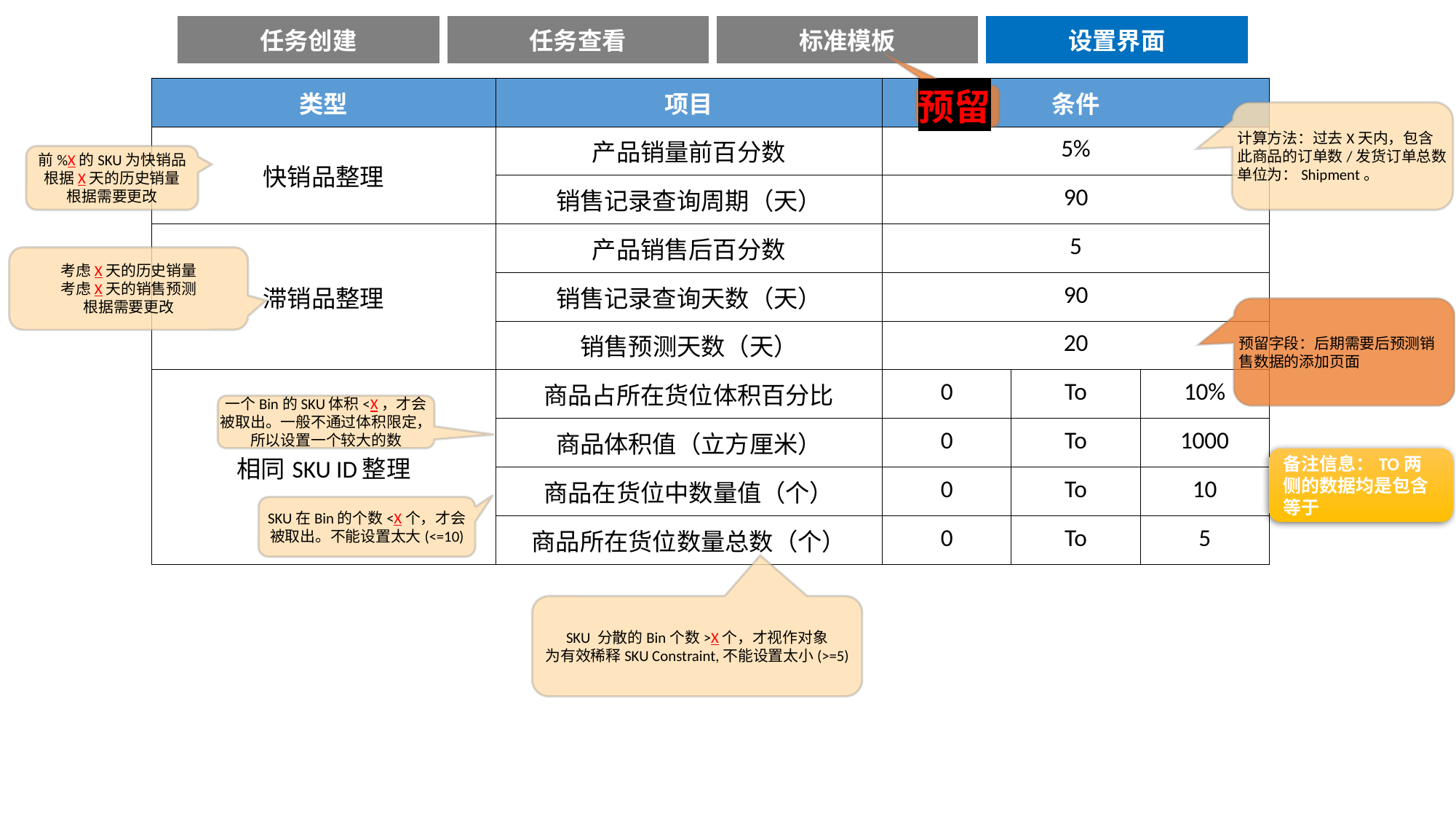

| 任务创建 | 任务查看 | 标准模板 | 设置界面 |
| --- | --- | --- | --- |
| 类型 | 项目 | 条件 |  |  |
| --- | --- | --- | --- | --- |
| 快销品整理 | 产品销量前百分数 | 5% |  |  |
|  | 销售记录查询周期（天） | 90 |  |  |
| 滞销品整理 | 产品销售后百分数 | 5 |  |  |
|  | 销售记录查询天数（天） | 90 |  |  |
|  | 销售预测天数（天） | 20 |  |  |
| 相同SKU ID整理 | 商品占所在货位体积百分比 | 0 | To | 10% |
|  | 商品体积值（立方厘米） | 0 | To | 1000 |
|  | 商品在货位中数量值（个） | 0 | To | 10 |
|  | 商品所在货位数量总数（个） | 0 | To | 5 |
预留
计算方法：过去X天内，包含此商品的订单数/发货订单总数
单位为：Shipment。
前%X的SKU为快销品
根据X天的历史销量
根据需要更改
考虑X天的历史销量
考虑X天的销售预测
根据需要更改
预留字段：后期需要后预测销售数据的添加页面
一个Bin的SKU体积<X，才会被取出。一般不通过体积限定，所以设置一个较大的数
备注信息：TO两侧的数据均是包含等于
SKU在Bin的个数<X个，才会被取出。不能设置太大(<=10)
SKU 分散的Bin个数>X个，才视作对象
为有效稀释SKU Constraint,不能设置太小(>=5)